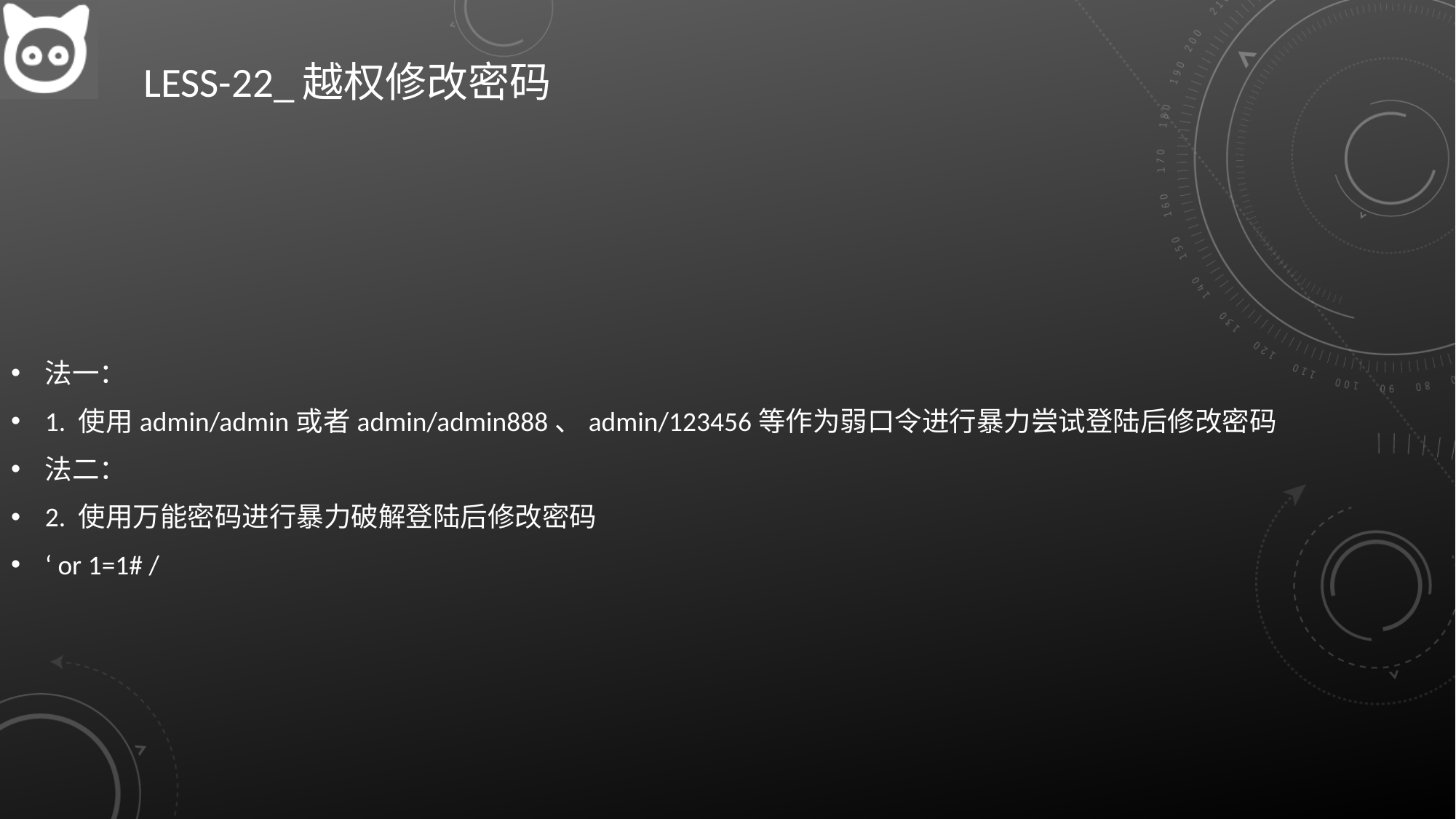

# Less-22_越权修改密码
法一：
1. 使用admin/admin或者admin/admin888、admin/123456等作为弱口令进行暴力尝试登陆后修改密码
法二：
2. 使用万能密码进行暴力破解登陆后修改密码
‘ or 1=1# /